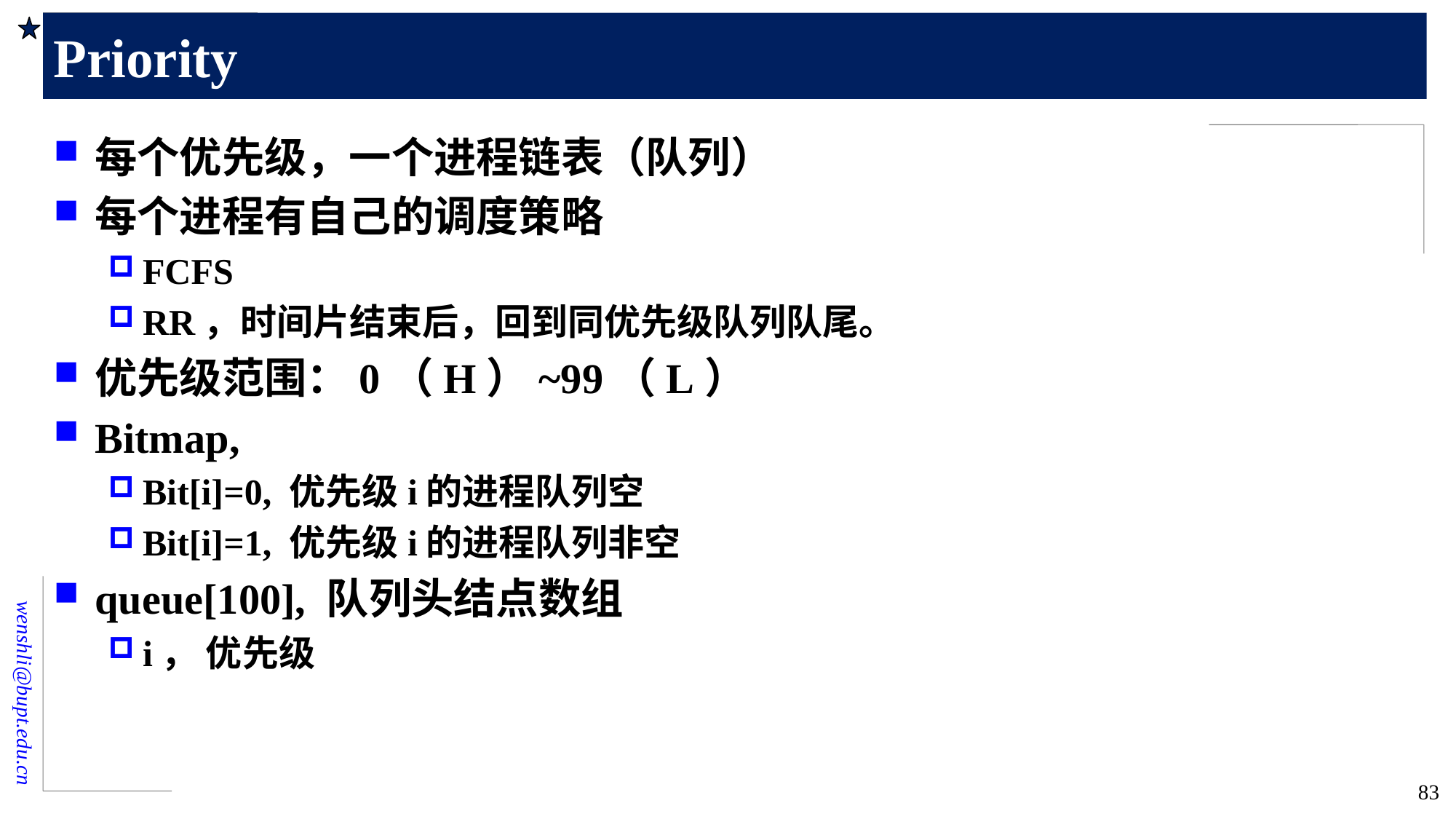

# Priority
每个优先级，一个进程链表（队列）
每个进程有自己的调度策略
FCFS
RR，时间片结束后，回到同优先级队列队尾。
优先级范围：0（H）~99（L）
Bitmap,
Bit[i]=0, 优先级i的进程队列空
Bit[i]=1, 优先级i的进程队列非空
queue[100], 队列头结点数组
i， 优先级

83